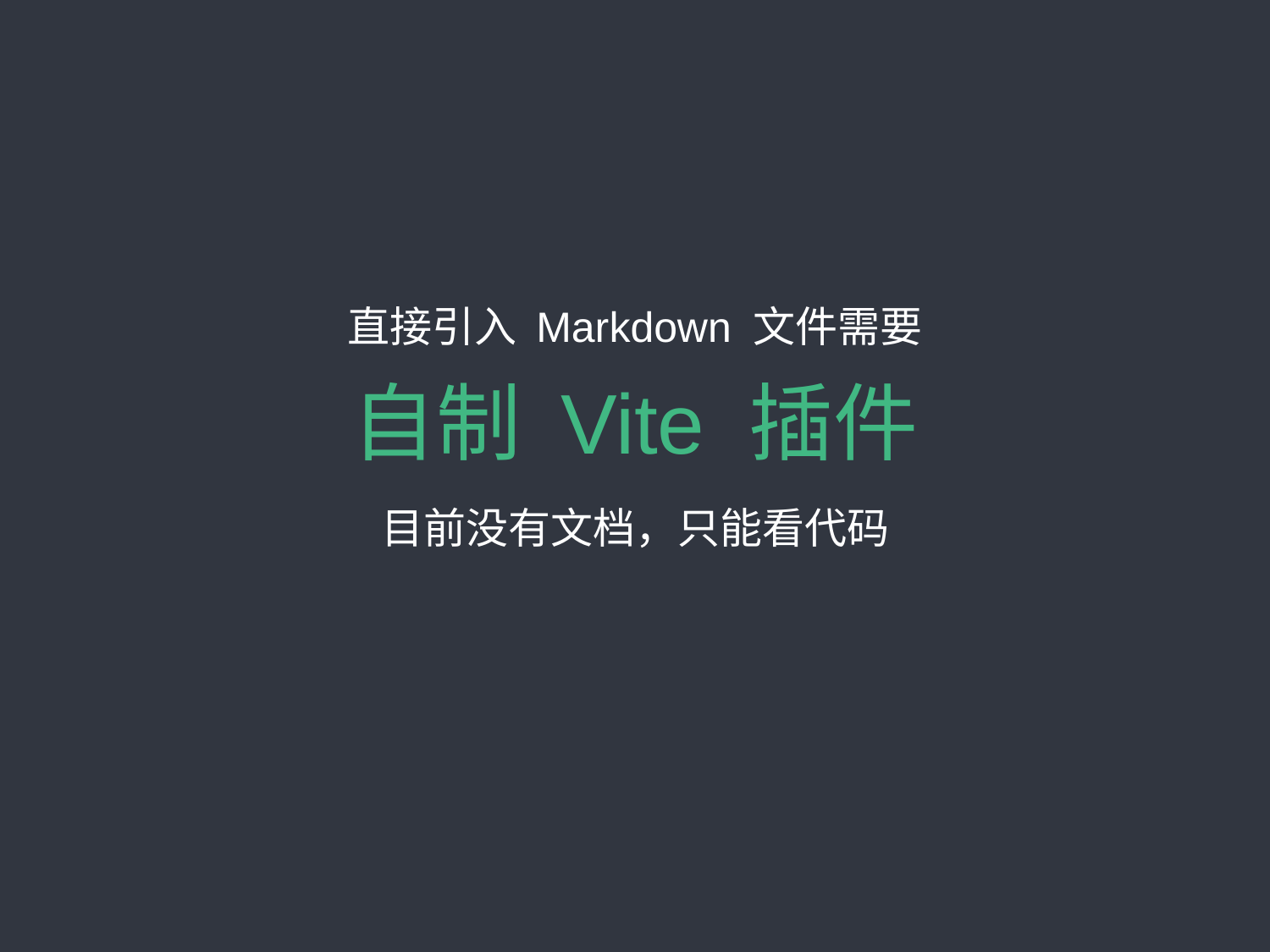

直接引入 Markdown 文件需要
# 自制 Vite 插件
目前没有文档，只能看代码